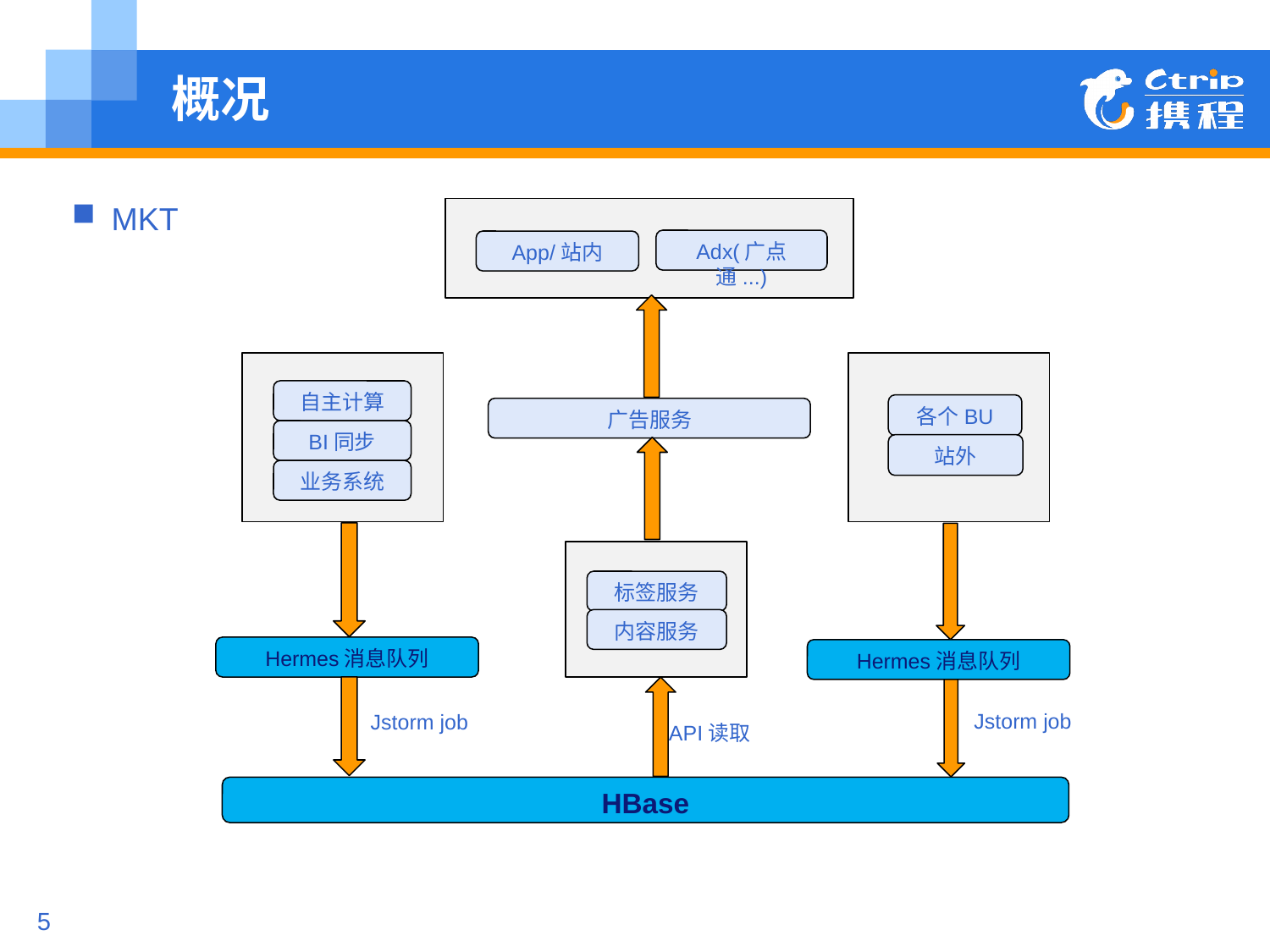

# 概况
MKT

Adx(广点通...)
App/站内

自主计算
各个BU
广告服务
BI同步
站外

业务系统

标签服务
内容服务
Hermes消息队列
Hermes消息队列

Jstorm job
Jstorm job
API读取
HBase
5